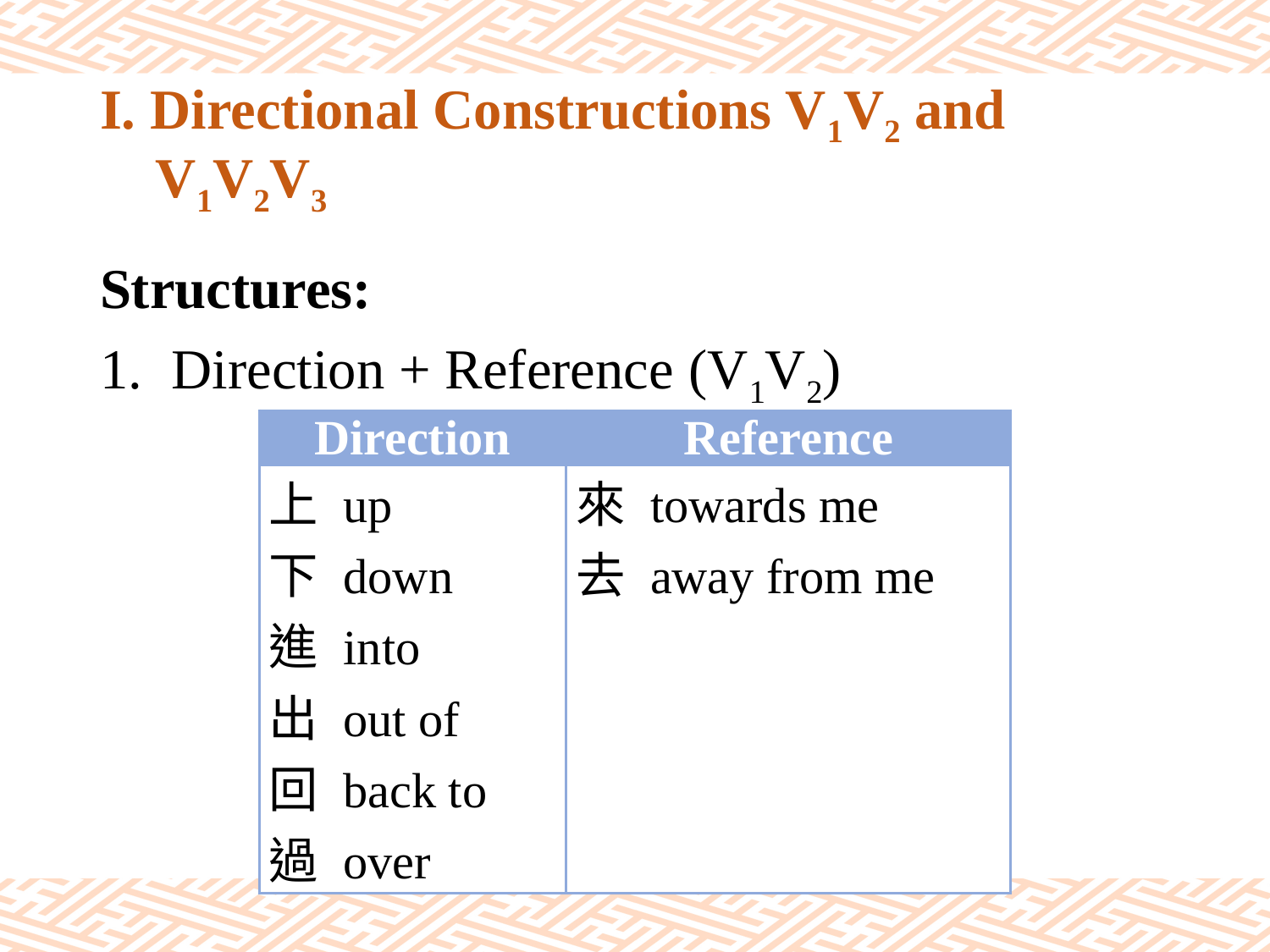

# I. Directional Constructions V1V2 and V1V2V3
Structures:
Direction + Reference (V1V2)

| Direction | Reference |
| --- | --- |
| 上 up 下 down 進 into 出 out of 回 back to 過 over | 來 towards me 去 away from me |